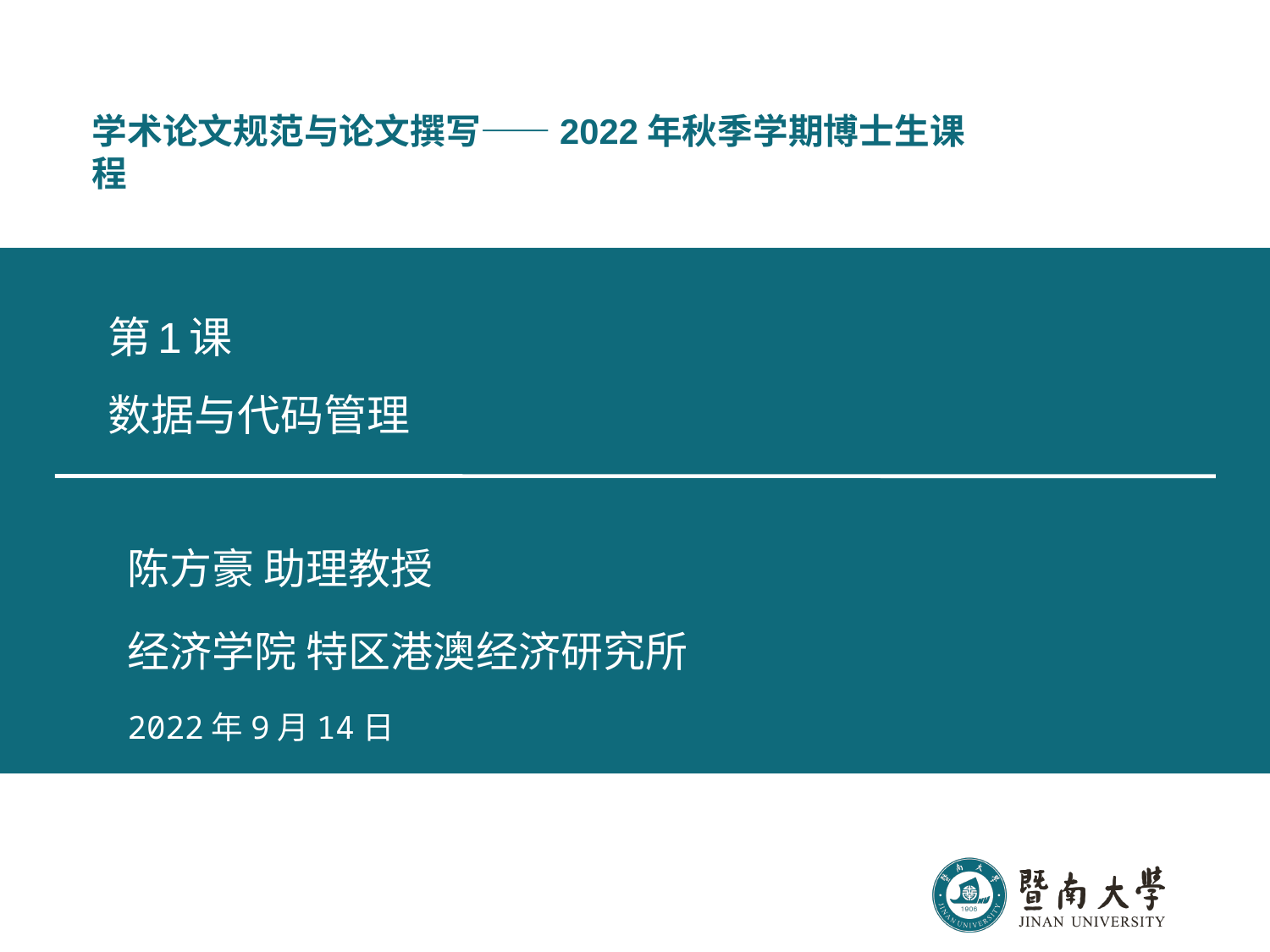

# 第1课 数据与代码管理

陈方豪 助理教授
经济学院 特区港澳经济研究所
2022年9月14日